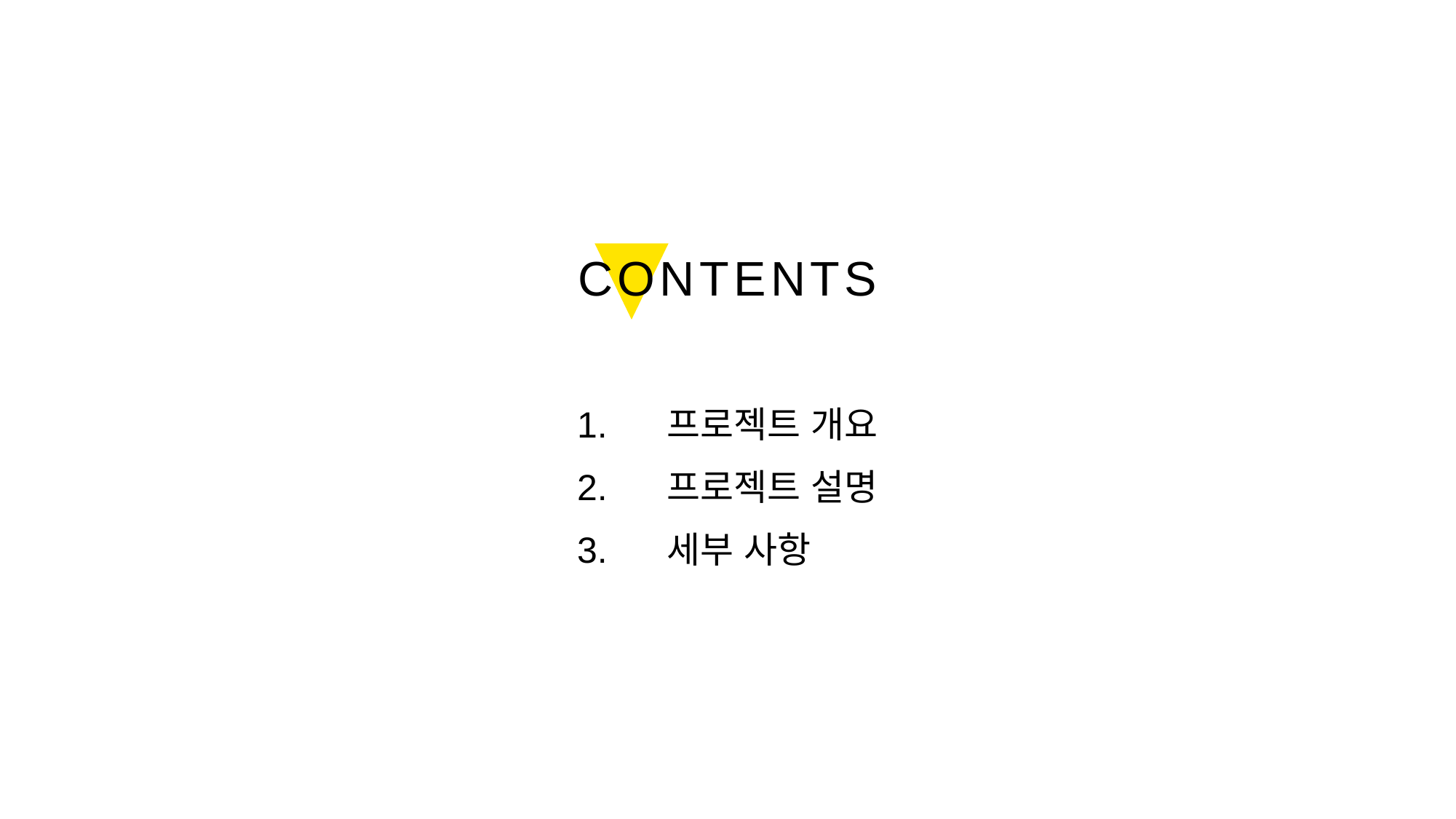

CONTENTS

1.     프로젝트 개요
2.     프로젝트 설명
3.     세부 사항